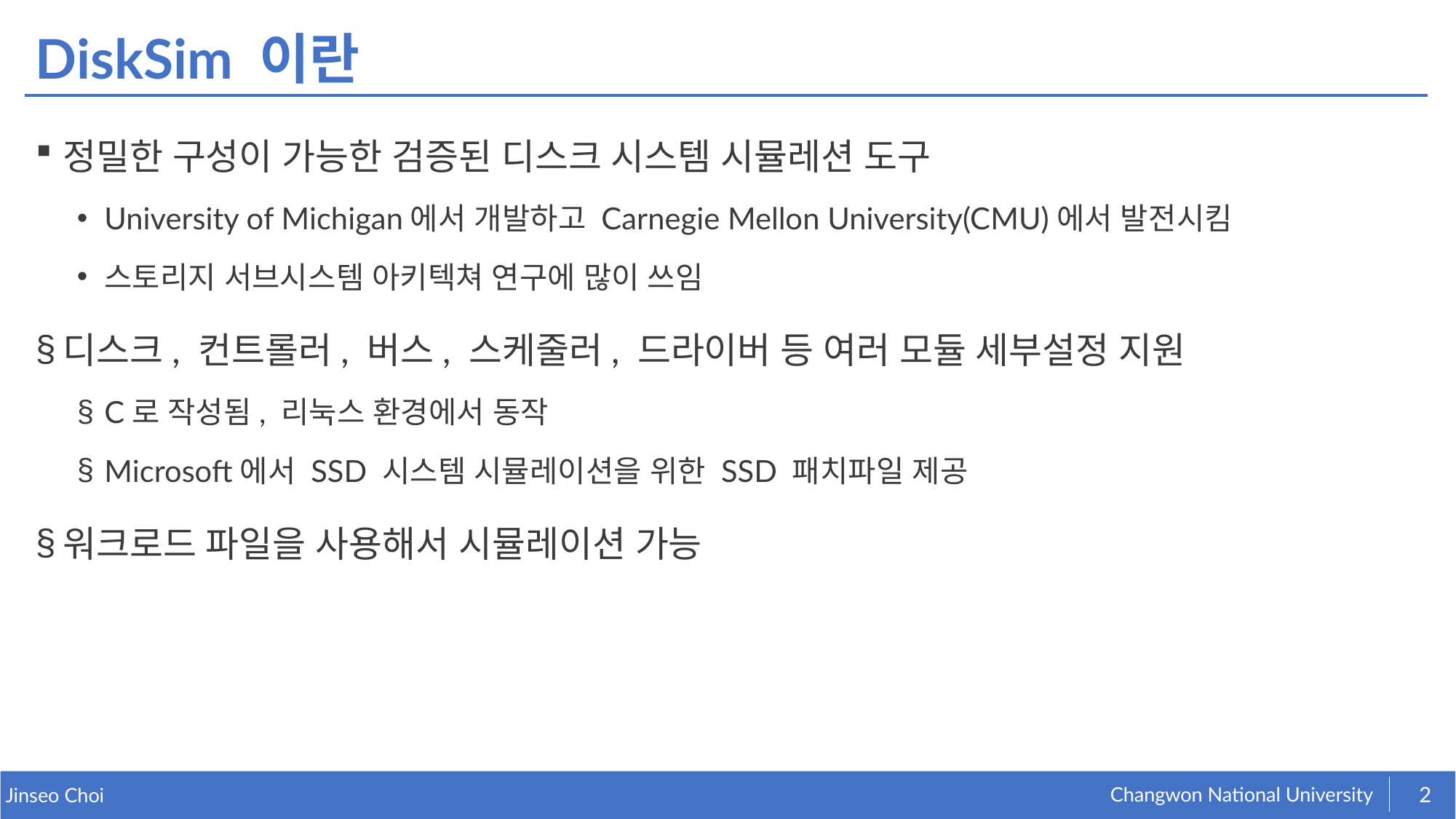

# DiskSim 이란
정밀한 구성이 가능한 검증된 디스크 시스템 시뮬레션 도구
University of Michigan에서 개발하고 Carnegie Mellon University(CMU)에서 발전시킴
스토리지 서브시스템 아키텍쳐 연구에 많이 쓰임
디스크, 컨트롤러, 버스, 스케줄러, 드라이버 등 여러 모듈 세부설정 지원
C로 작성됨, 리눅스 환경에서 동작
Microsoft에서 SSD 시스템 시뮬레이션을 위한 SSD 패치파일 제공
워크로드 파일을 사용해서 시뮬레이션 가능

2